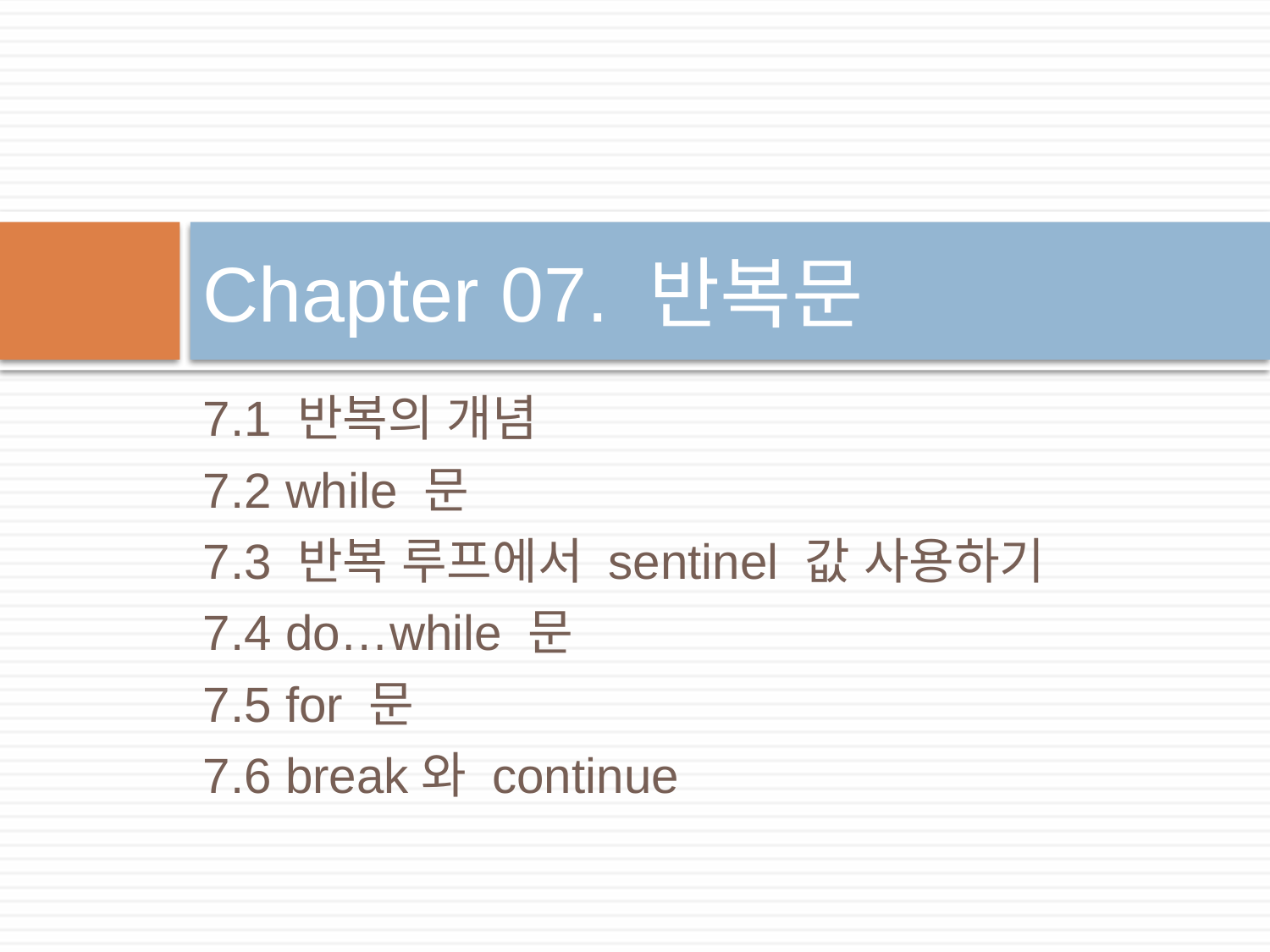

# Chapter 07. 반복문
7.1 반복의 개념
7.2 while 문
7.3 반복 루프에서 sentinel 값 사용하기
7.4 do…while 문
7.5 for 문
7.6 break와 continue